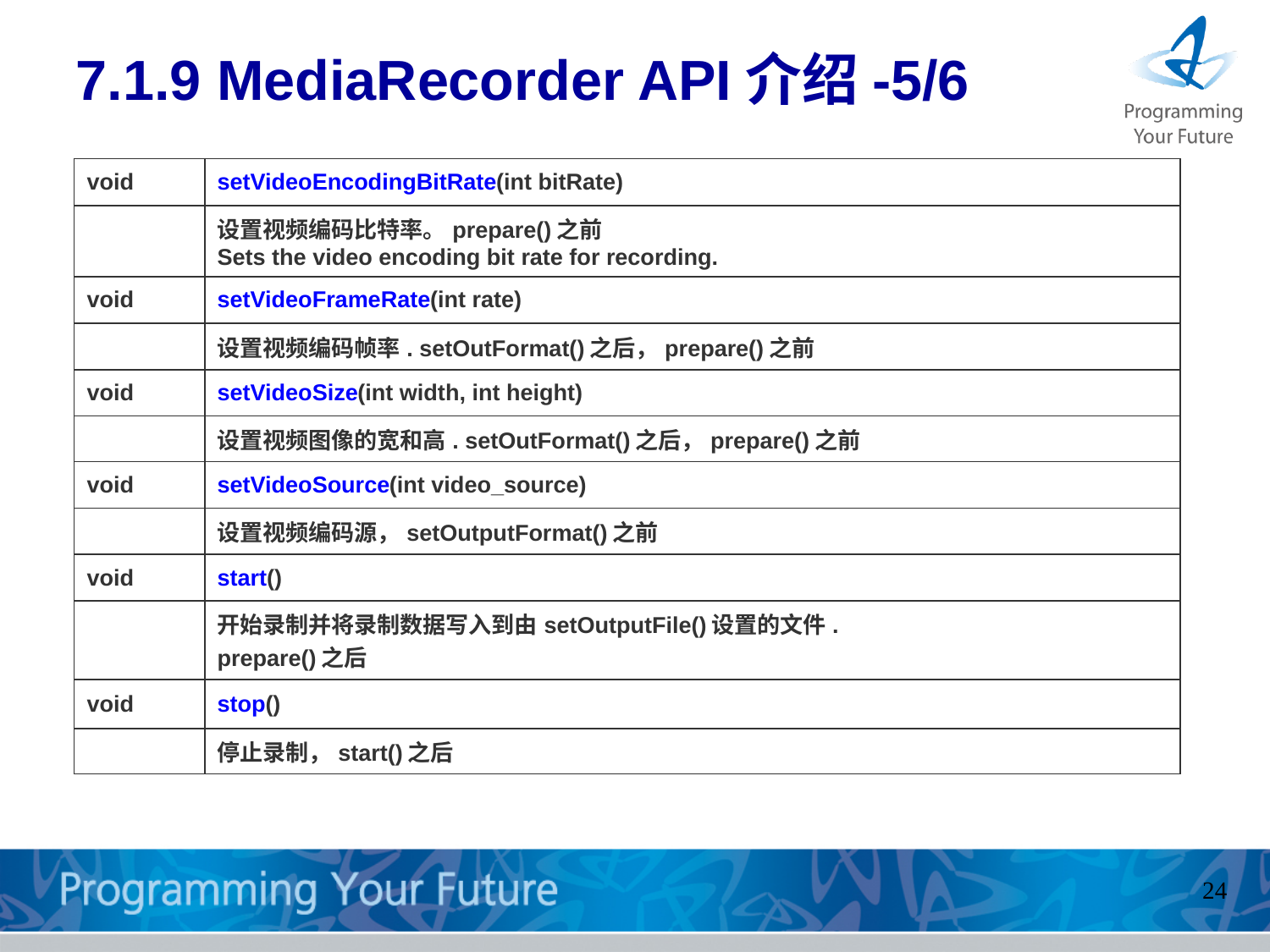

7.1.9 MediaRecorder API介绍-5/6
| void | setVideoEncodingBitRate(int bitRate) |
| --- | --- |
|  | 设置视频编码比特率。prepare()之前 Sets the video encoding bit rate for recording. |
| void | setVideoFrameRate(int rate) |
|  | 设置视频编码帧率. setOutFormat()之后，prepare()之前 |
| void | setVideoSize(int width, int height) |
|  | 设置视频图像的宽和高. setOutFormat()之后，prepare()之前 |
| void | setVideoSource(int video\_source) |
|  | 设置视频编码源，setOutputFormat()之前 |
| void | start() |
|  | 开始录制并将录制数据写入到由setOutputFile()设置的文件. prepare()之后 |
| void | stop() |
|  | 停止录制，start()之后 |